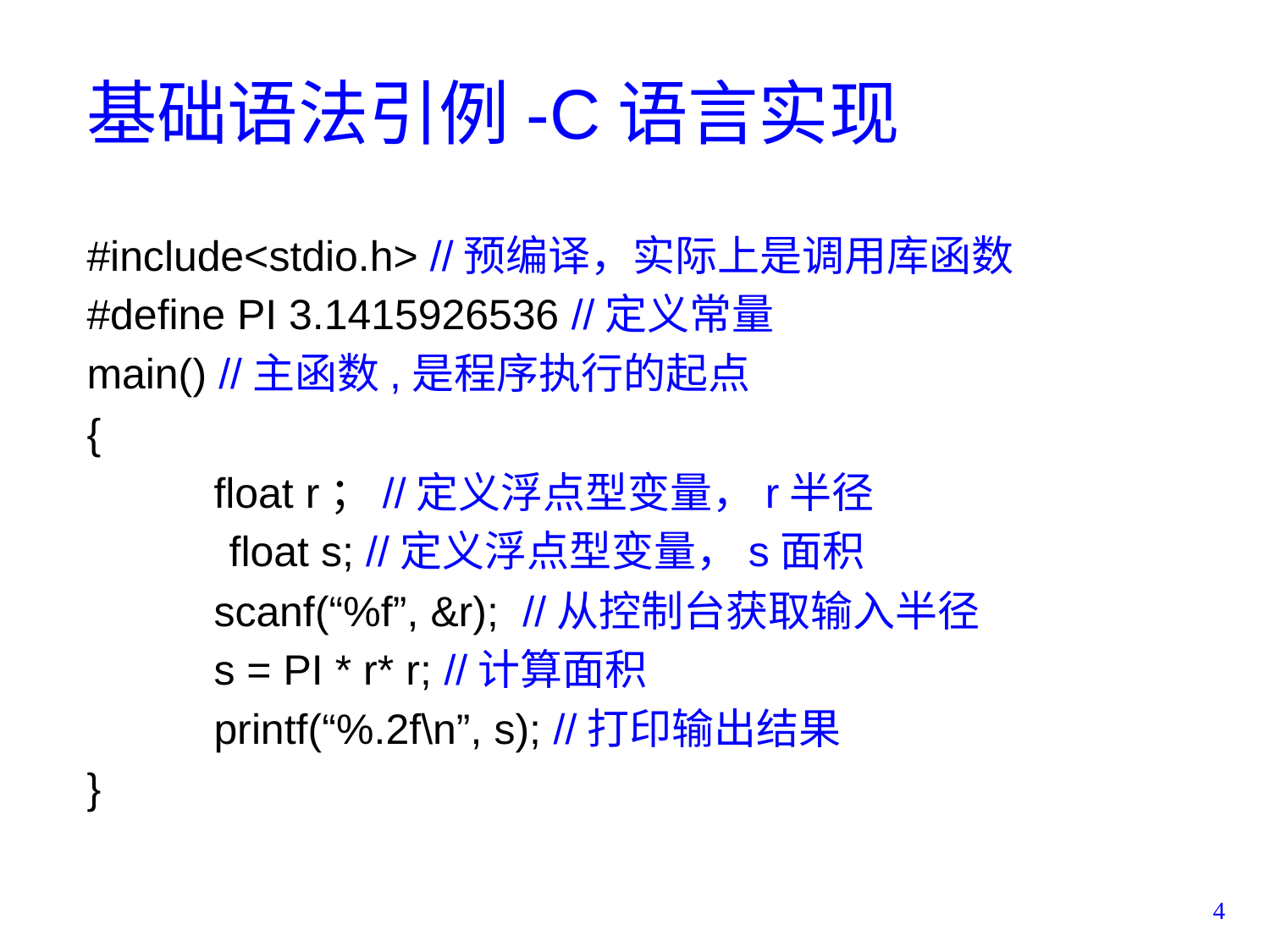

# 基础语法引例-C语言实现
#include<stdio.h> //预编译，实际上是调用库函数
#define PI 3.1415926536 //定义常量
main() //主函数,是程序执行的起点
{
	float r；//定义浮点型变量，r半径
            float s; //定义浮点型变量，s面积
	scanf(“%f”, &r);  //从控制台获取输入半径
	s = PI * r* r; //计算面积
	printf(“%.2f\n”, s); //打印输出结果
}
4